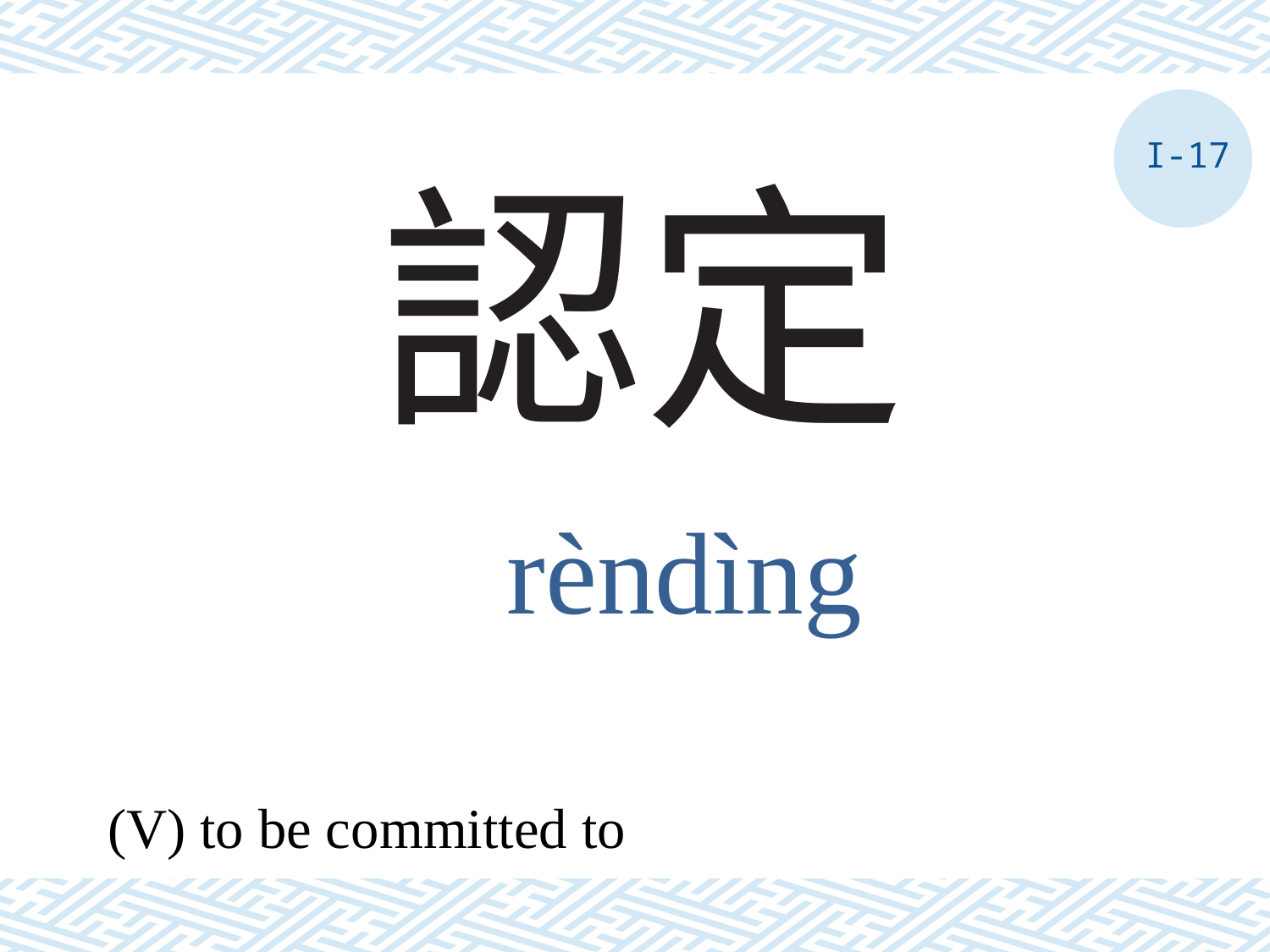

I-17

# 認定
rèndìng
(V) to be committed to